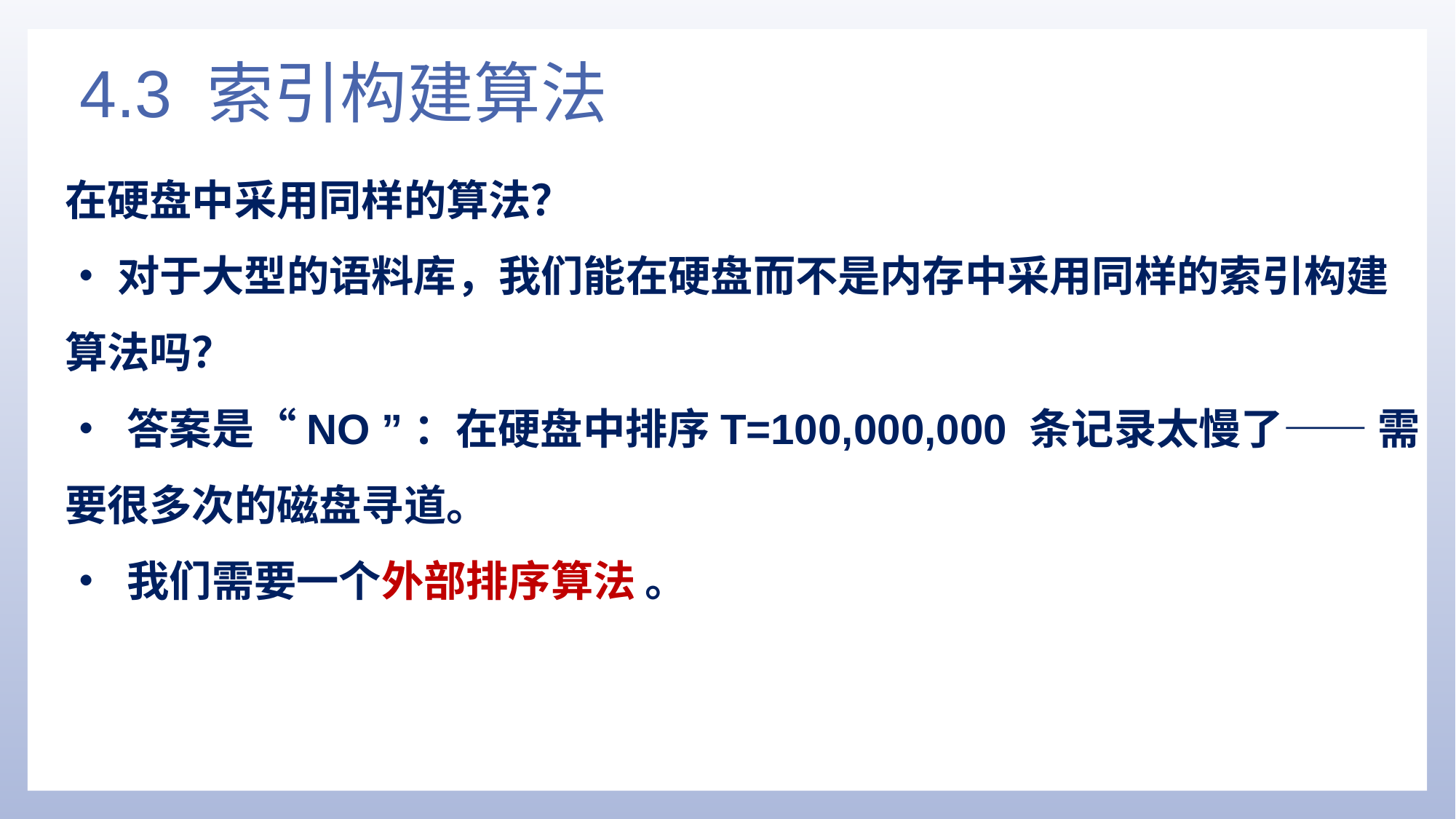

# 4.3 索引构建算法
在硬盘中采用同样的算法？
•对于大型的语料库，我们能在硬盘而不是内存中采用同样的索引构建算法吗？
• 答案是“NO ”：在硬盘中排序T=100,000,000 条记录太慢了—— 需要很多次的磁盘寻道。
• 我们需要一个外部排序算法 。